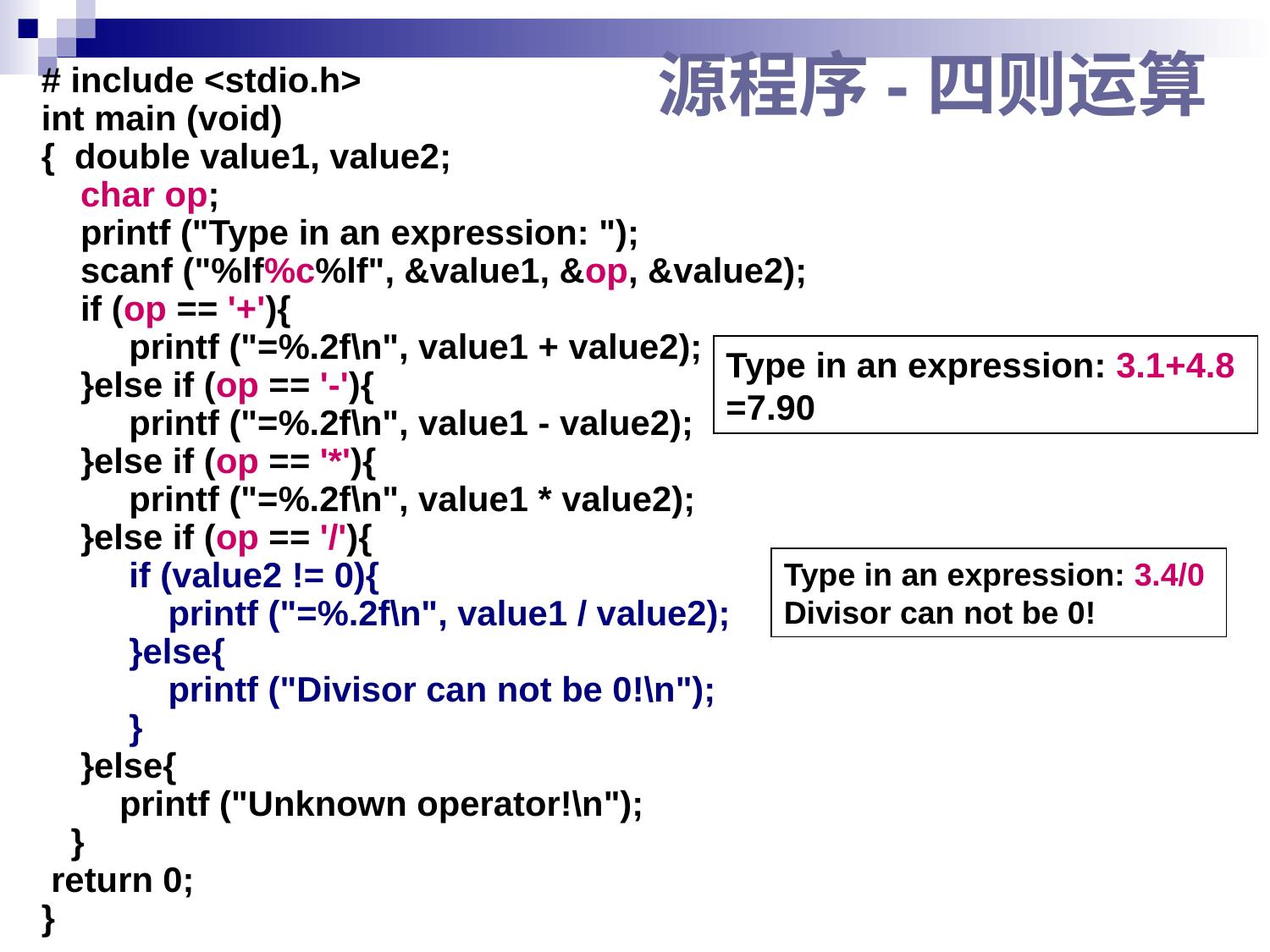

# 源程序-四则运算
# include <stdio.h>
int main (void)
{  double value1, value2;
    char op;
    printf ("Type in an expression: ");
    scanf ("%lf%c%lf", &value1, &op, &value2);
    if (op == '+'){
         printf ("=%.2f\n", value1 + value2);
    }else if (op == '-'){
         printf ("=%.2f\n", value1 - value2);
    }else if (op == '*'){
         printf ("=%.2f\n", value1 * value2);
    }else if (op == '/'){
         if (value2 != 0){
             printf ("=%.2f\n", value1 / value2);
         }else{
             printf ("Divisor can not be 0!\n");
         }
    }else{
        printf ("Unknown operator!\n");
   }
 return 0;
}
Type in an expression: 3.1+4.8
=7.90
Type in an expression: 3.4/0
Divisor can not be 0!